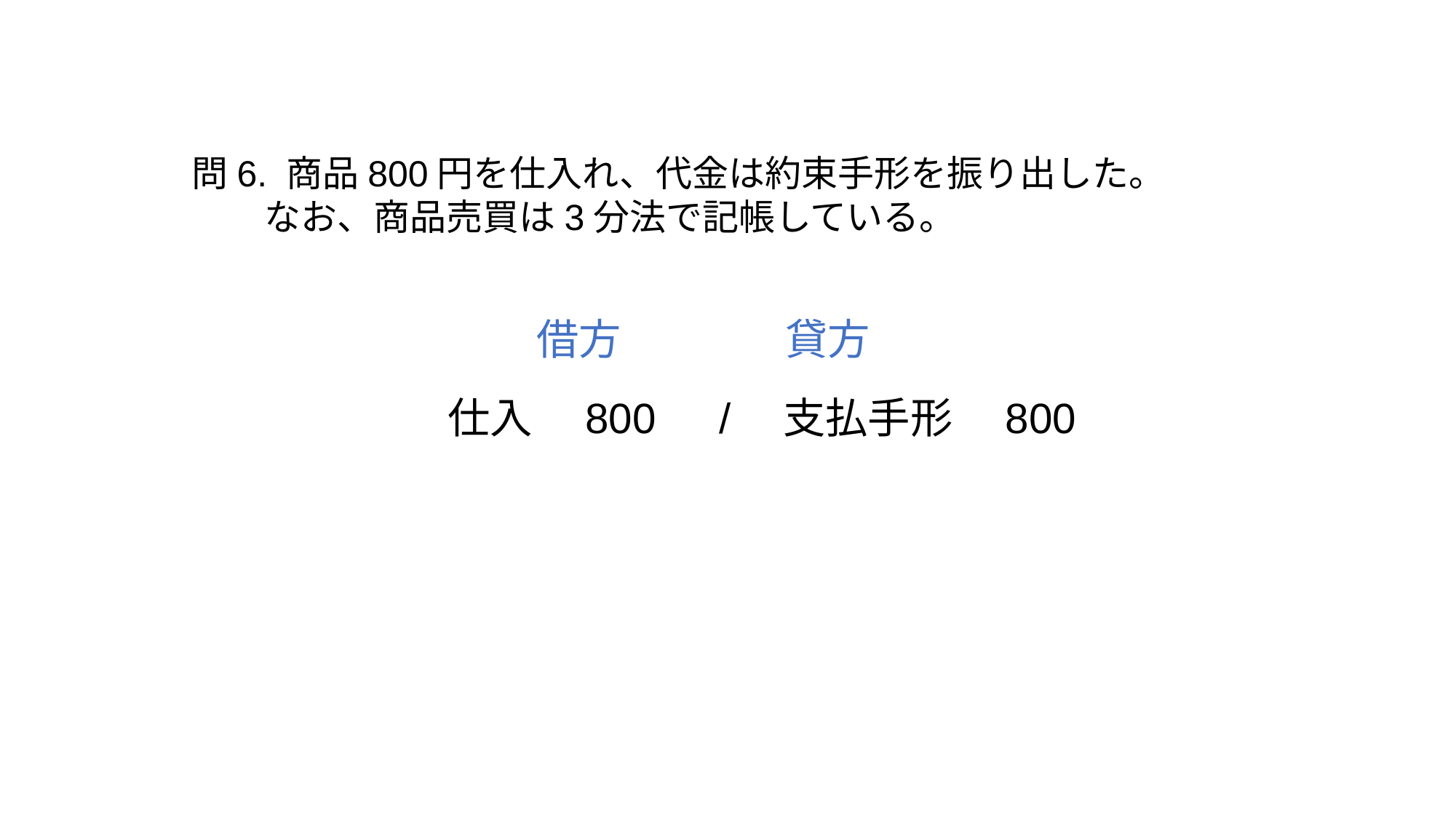

問6. 商品800円を仕入れ、代金は約束手形を振り出した。
　　なお、商品売買は3分法で記帳している。
借方
貸方
仕入　800　/　支払手形　800